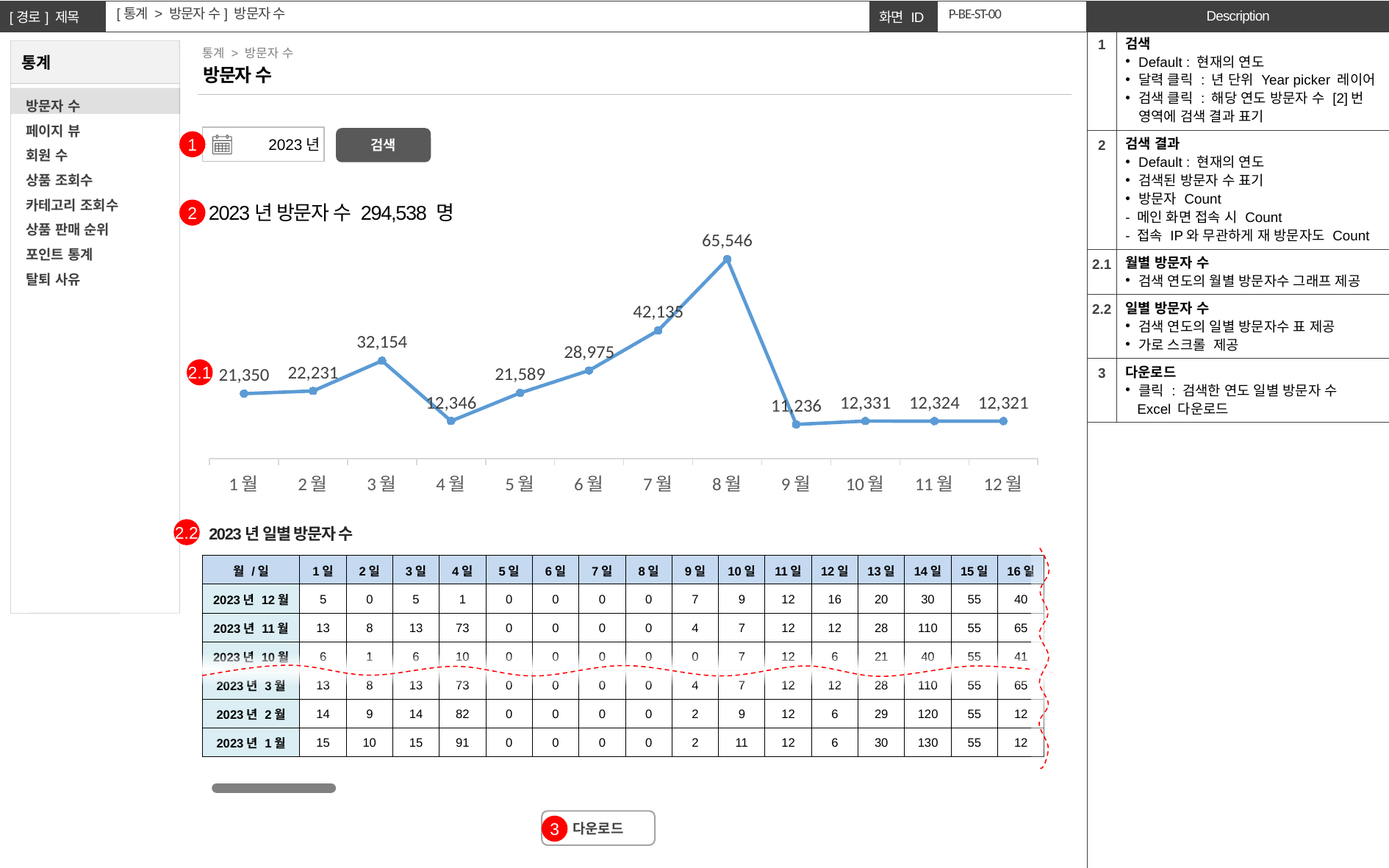

[통계 > 방문자 수] 방문자 수
# P-BE-ST-00
| 1 | 검색 Default : 현재의 연도 달력 클릭 : 년 단위 Year picker 레이어 검색 클릭 : 해당 연도 방문자 수 [2]번 영역에 검색 결과 표기 |
| --- | --- |
| 2 | 검색 결과 Default : 현재의 연도 검색된 방문자 수 표기 방문자 Count - 메인 화면 접속 시 Count - 접속 IP와 무관하게 재 방문자도 Count |
| 2.1 | 월별 방문자 수 검색 연도의 월별 방문자수 그래프 제공 |
| 2.2 | 일별 방문자 수 검색 연도의 일별 방문자수 표 제공 가로 스크롤 제공 |
| 3 | 다운로드 클릭 : 검색한 연도 일별 방문자 수 Excel 다운로드 |
|  |  |
통계 > 방문자 수
방문자 수

2023년
검색
1

2023년 방문자 수 294,538 명
2

### Chart

| Category |  |
|---|---|
| 1월 | 21350.0 |
| 2월 | 22231.0 |
| 3월 | 32154.0 |
| 4월 | 12346.0 |
| 5월 | 21589.0 |
| 6월 | 28975.0 |
| 7월 | 42135.0 |
| 8월 | 65546.0 |
| 9월 | 11236.0 |
| 10월 | 12331.0 |
| 11월 | 12324.0 |
| 12월 | 12321.0 |
2.1
2023년 일별 방문자 수
2.2
| 월 /일 | 1일 | 2일 | 3일 | 4일 | 5일 | 6일 | 7일 | 8일 | 9일 | 10일 | 11일 | 12일 | 13일 | 14일 | 15일 | 16일 |
| --- | --- | --- | --- | --- | --- | --- | --- | --- | --- | --- | --- | --- | --- | --- | --- | --- |
| 2023년 12월 | 5 | 0 | 5 | 1 | 0 | 0 | 0 | 0 | 7 | 9 | 12 | 16 | 20 | 30 | 55 | 40 |
| 2023년 11월 | 13 | 8 | 13 | 73 | 0 | 0 | 0 | 0 | 4 | 7 | 12 | 12 | 28 | 110 | 55 | 65 |
| 2023년 10월 | 6 | 1 | 6 | 10 | 0 | 0 | 0 | 0 | 0 | 7 | 12 | 6 | 21 | 40 | 55 | 41 |
| 2023년 3월 | 13 | 8 | 13 | 73 | 0 | 0 | 0 | 0 | 4 | 7 | 12 | 12 | 28 | 110 | 55 | 65 |
| 2023년 2월 | 14 | 9 | 14 | 82 | 0 | 0 | 0 | 0 | 2 | 9 | 12 | 6 | 29 | 120 | 55 | 12 |
| 2023년 1월 | 15 | 10 | 15 | 91 | 0 | 0 | 0 | 0 | 2 | 11 | 12 | 6 | 30 | 130 | 55 | 12 |

다운로드
3